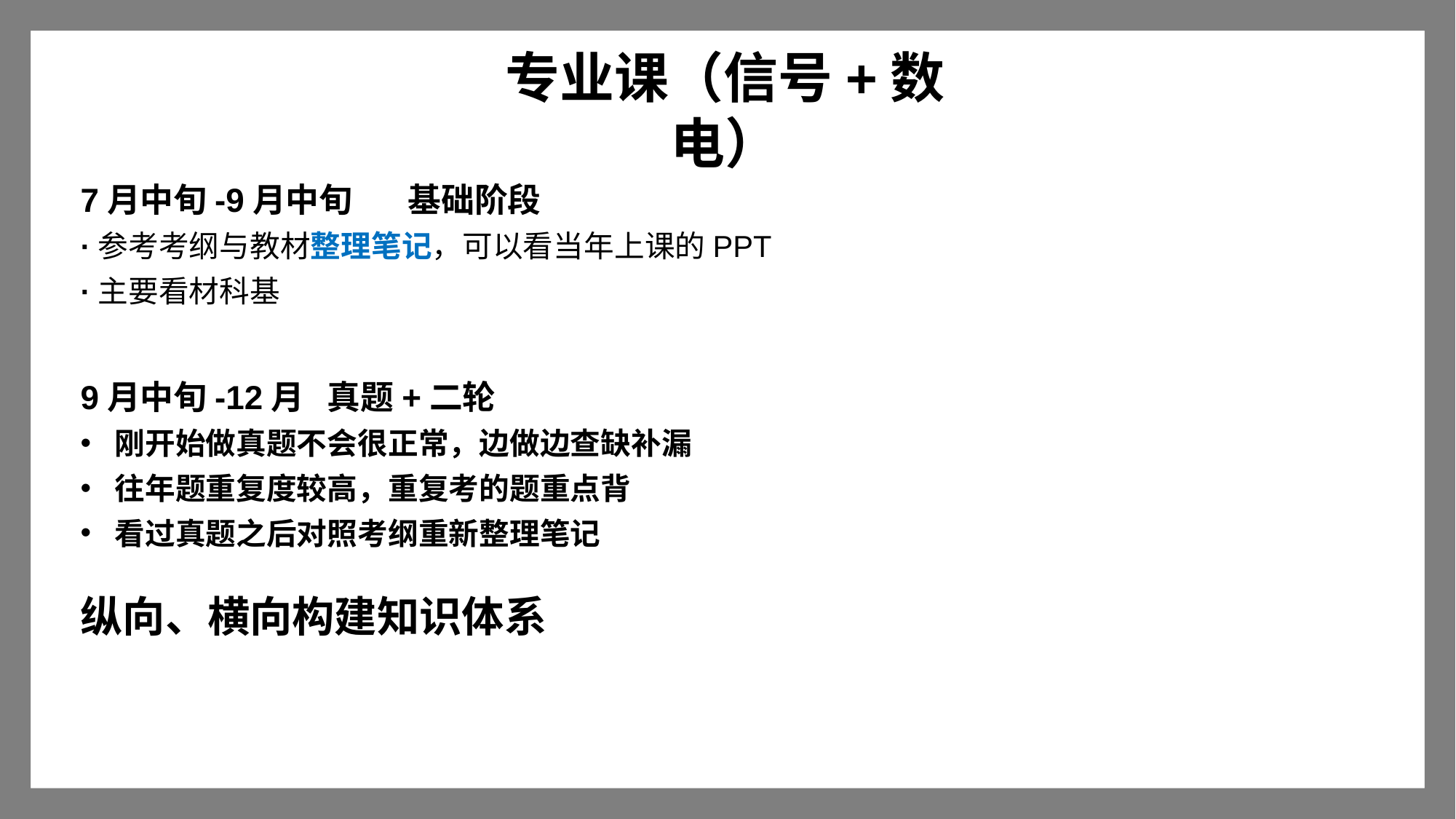

专业课（信号+数电）
7月中旬-9月中旬	基础阶段
·参考考纲与教材整理笔记，可以看当年上课的PPT
·主要看材科基
9月中旬-12月   真题+二轮
刚开始做真题不会很正常，边做边查缺补漏
往年题重复度较高，重复考的题重点背
看过真题之后对照考纲重新整理笔记

纵向、横向构建知识体系